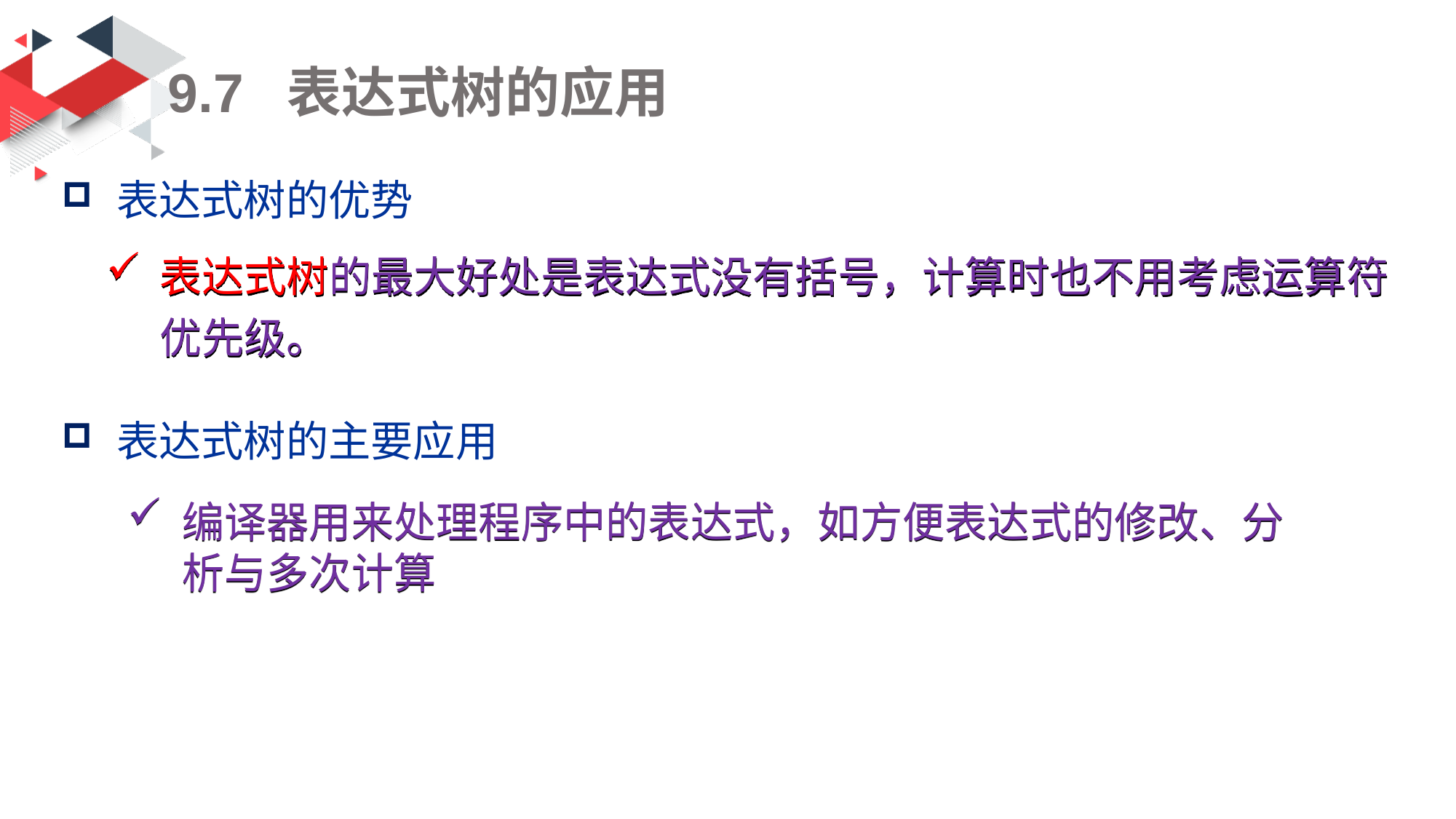

# 9.7  表达式树的应用
表达式树的优势
表达式树的最大好处是表达式没有括号，计算时也不用考虑运算符优先级。
表达式树的主要应用
编译器用来处理程序中的表达式，如方便表达式的修改、分析与多次计算